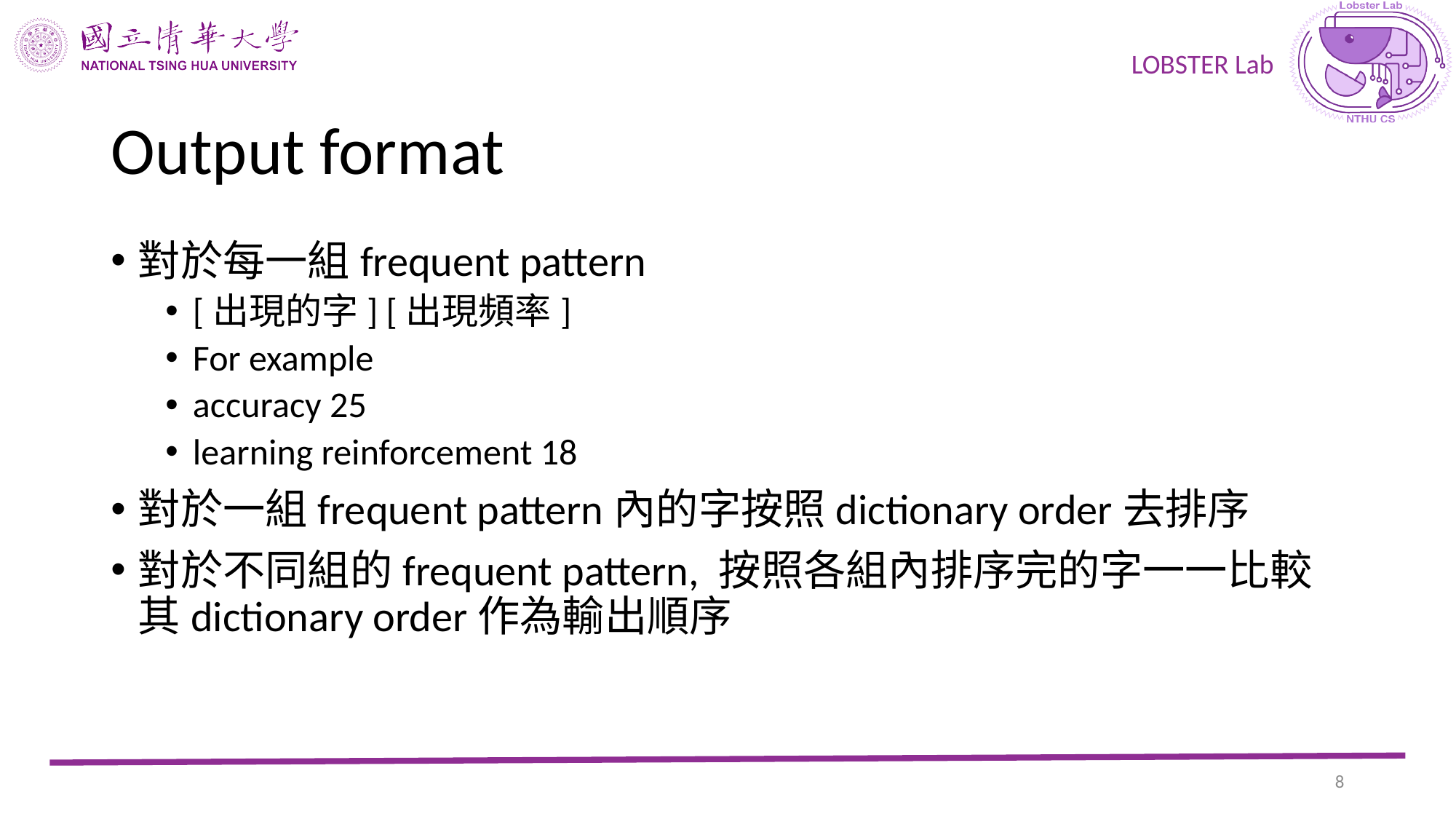

# Output format
對於每一組frequent pattern
[出現的字] [出現頻率]
For example
accuracy 25
learning reinforcement 18
對於一組frequent pattern內的字按照dictionary order去排序
對於不同組的frequent pattern, 按照各組內排序完的字一一比較其dictionary order作為輸出順序
8